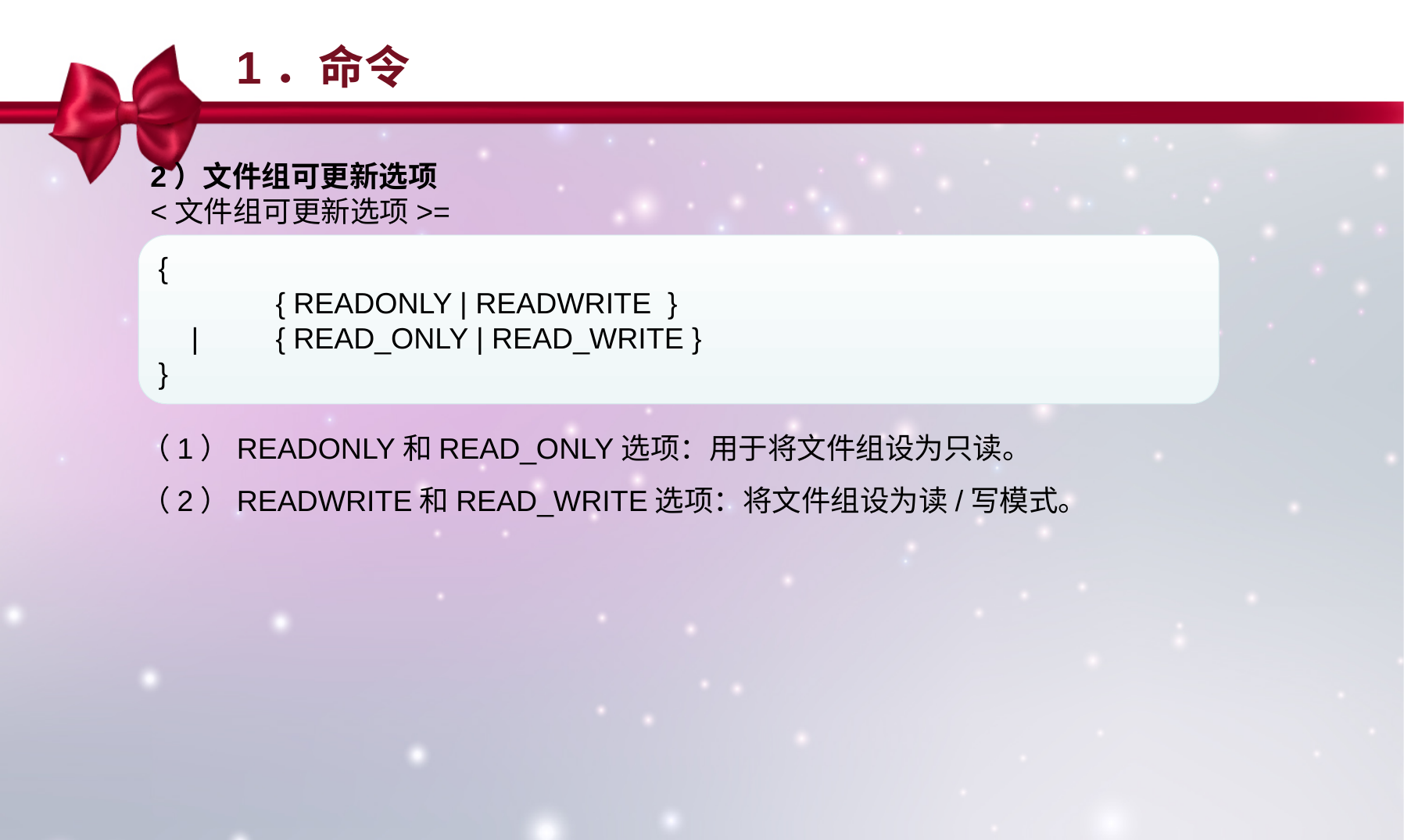

1．命令
2）文件组可更新选项
<文件组可更新选项>=
{
    	{ READONLY | READWRITE  }
    | 	{ READ_ONLY | READ_WRITE }
}
（1）READONLY和READ_ONLY选项：用于将文件组设为只读。
（2）READWRITE和READ_WRITE选项：将文件组设为读/写模式。